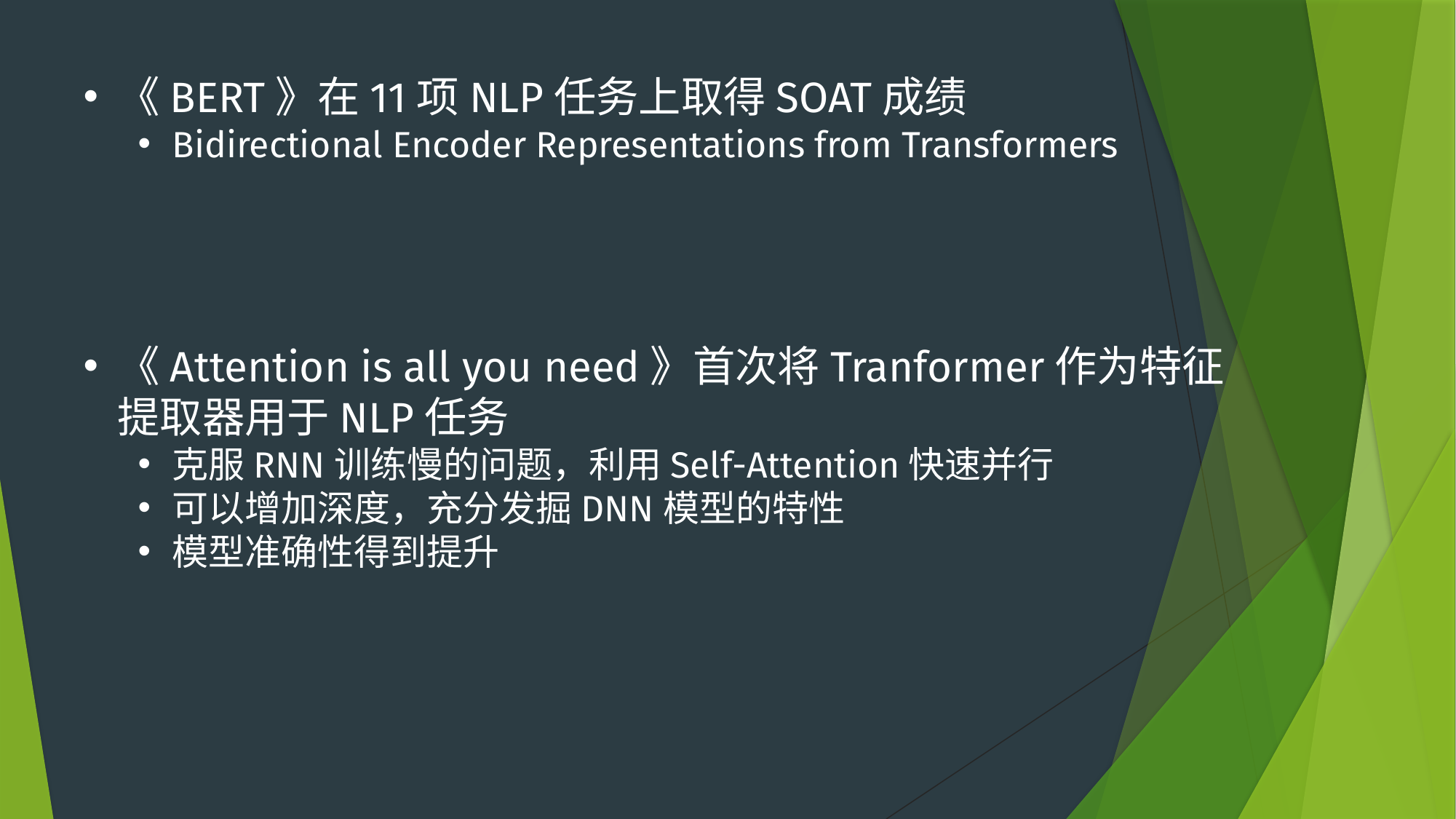

《BERT》在11项NLP任务上取得SOAT成绩
Bidirectional Encoder Representations from Transformers

《Attention is all you need》首次将Tranformer作为特征提取器用于NLP任务
克服RNN训练慢的问题，利用Self-Attention快速并行
可以增加深度，充分发掘DNN模型的特性
模型准确性得到提升